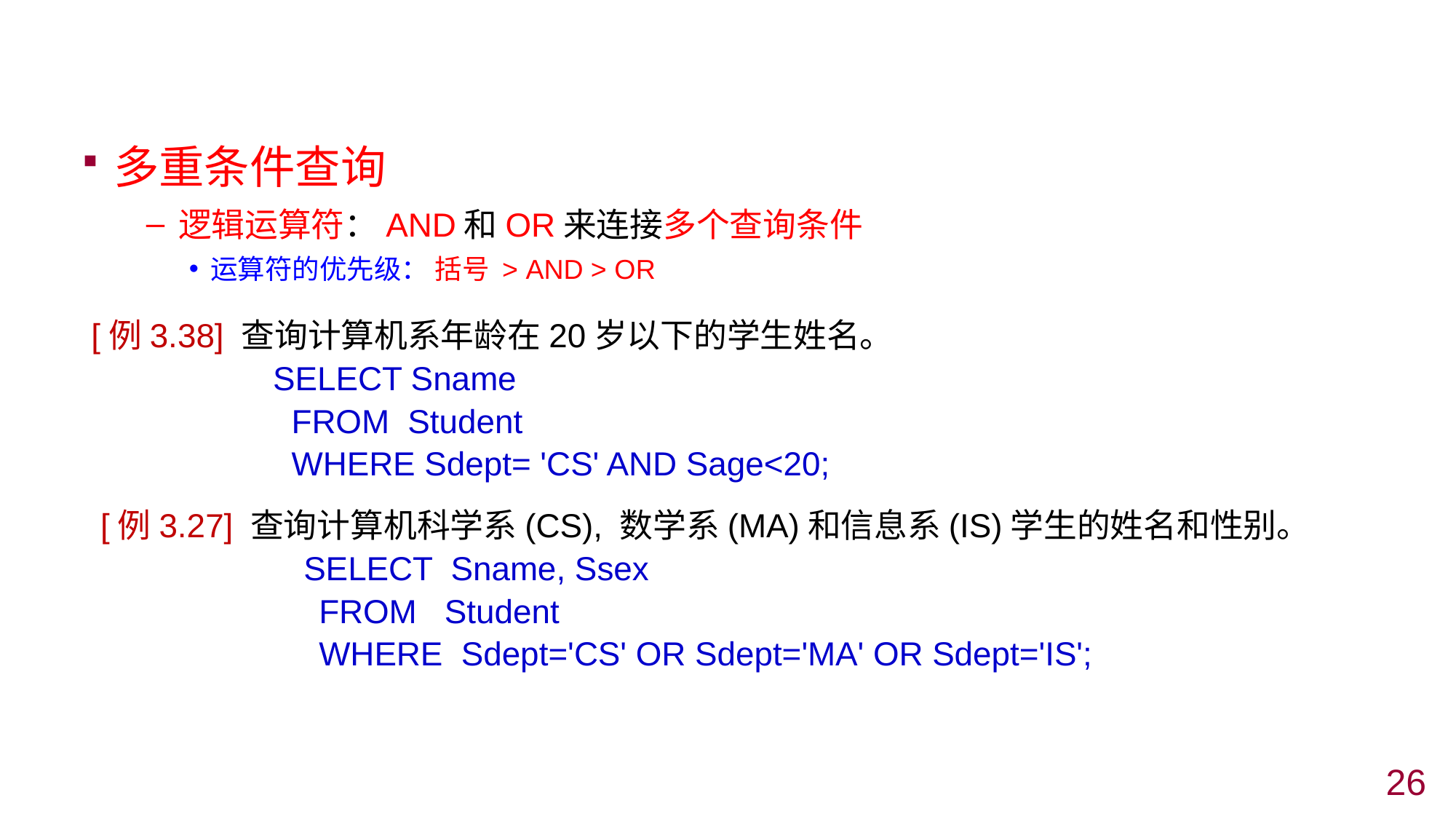

#
多重条件查询
逻辑运算符：AND和OR来连接多个查询条件
运算符的优先级： 括号 > AND > OR

 [例3.38] 查询计算机系年龄在20岁以下的学生姓名。
                SELECT Sname
                  FROM  Student
                  WHERE Sdept= 'CS' AND Sage<20;

  [例3.27] 查询计算机科学系(CS), 数学系(MA)和信息系(IS)学生的姓名和性别。
               SELECT  Sname, Ssex
              FROM   Student
              WHERE  Sdept='CS' OR Sdept='MA' OR Sdept='IS';
26